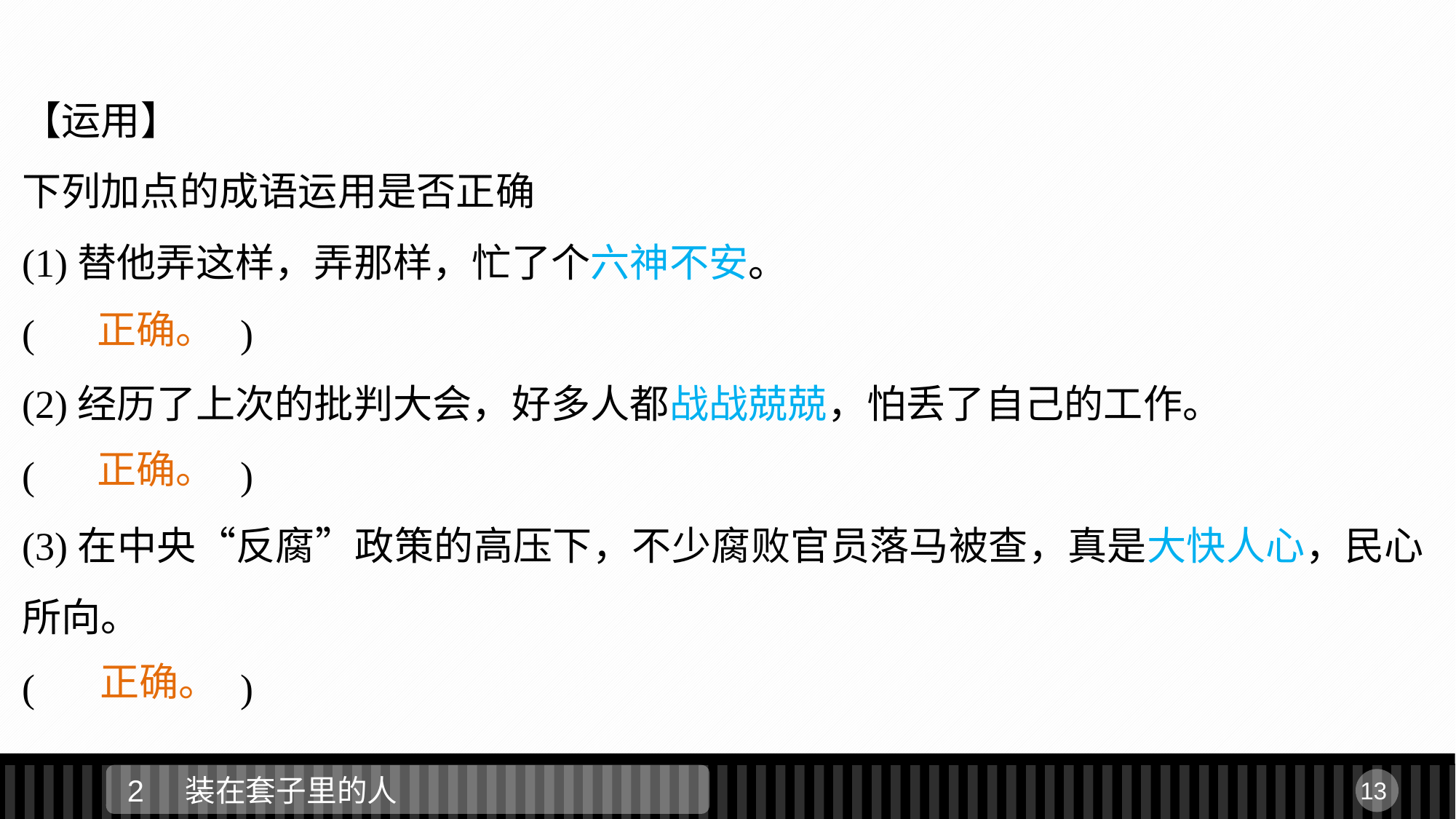

【运用】
下列加点的成语运用是否正确
(1)替他弄这样，弄那样，忙了个六神不安。
(　　		)
(2)经历了上次的批判大会，好多人都战战兢兢，怕丢了自己的工作。
(　　		)
(3)在中央“反腐”政策的高压下，不少腐败官员落马被查，真是大快人心，民心所向。
(　　		)
正确。
正确。
正确。